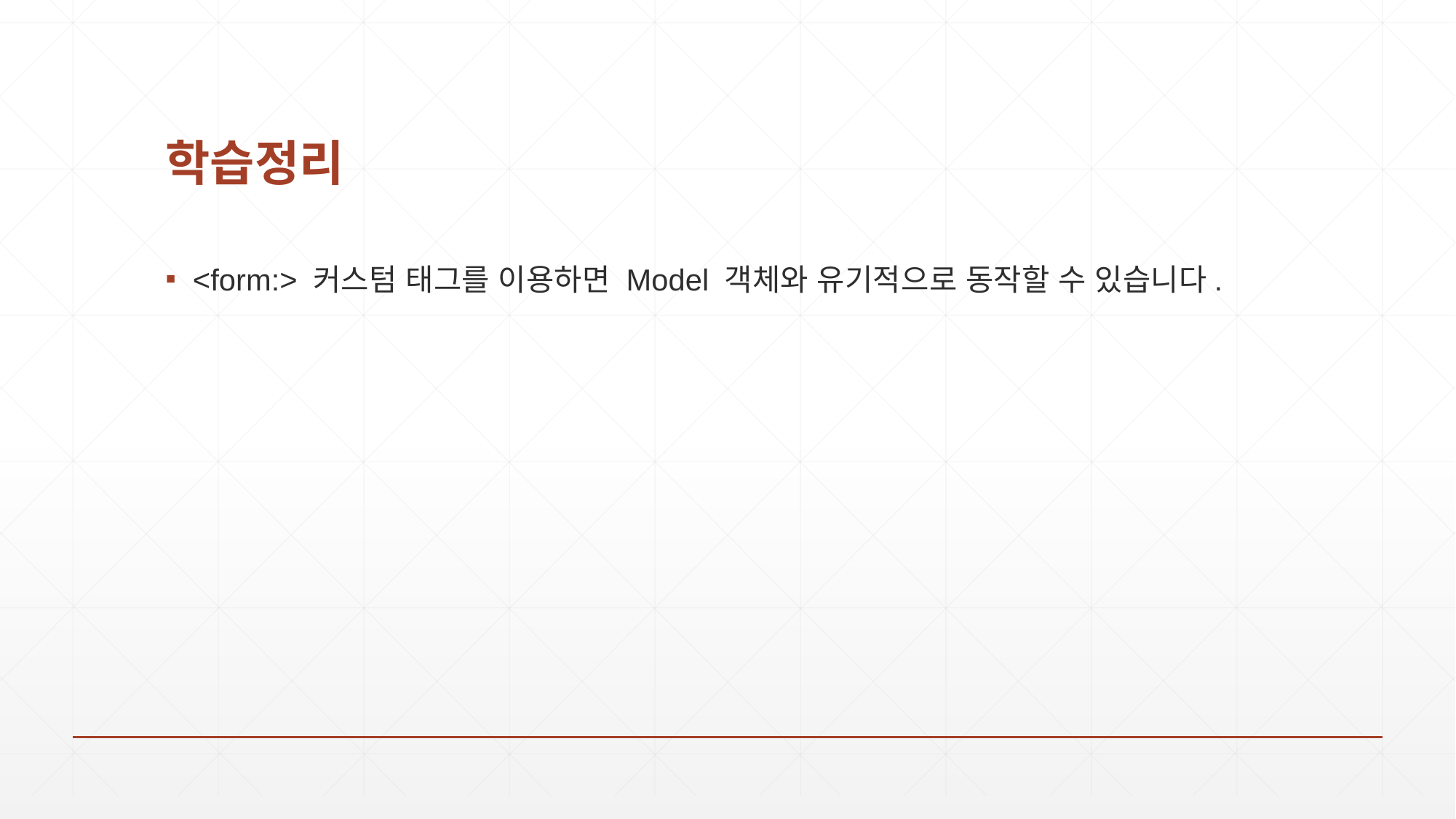

# 학습정리
<form:> 커스텀 태그를 이용하면 Model 객체와 유기적으로 동작할 수 있습니다.